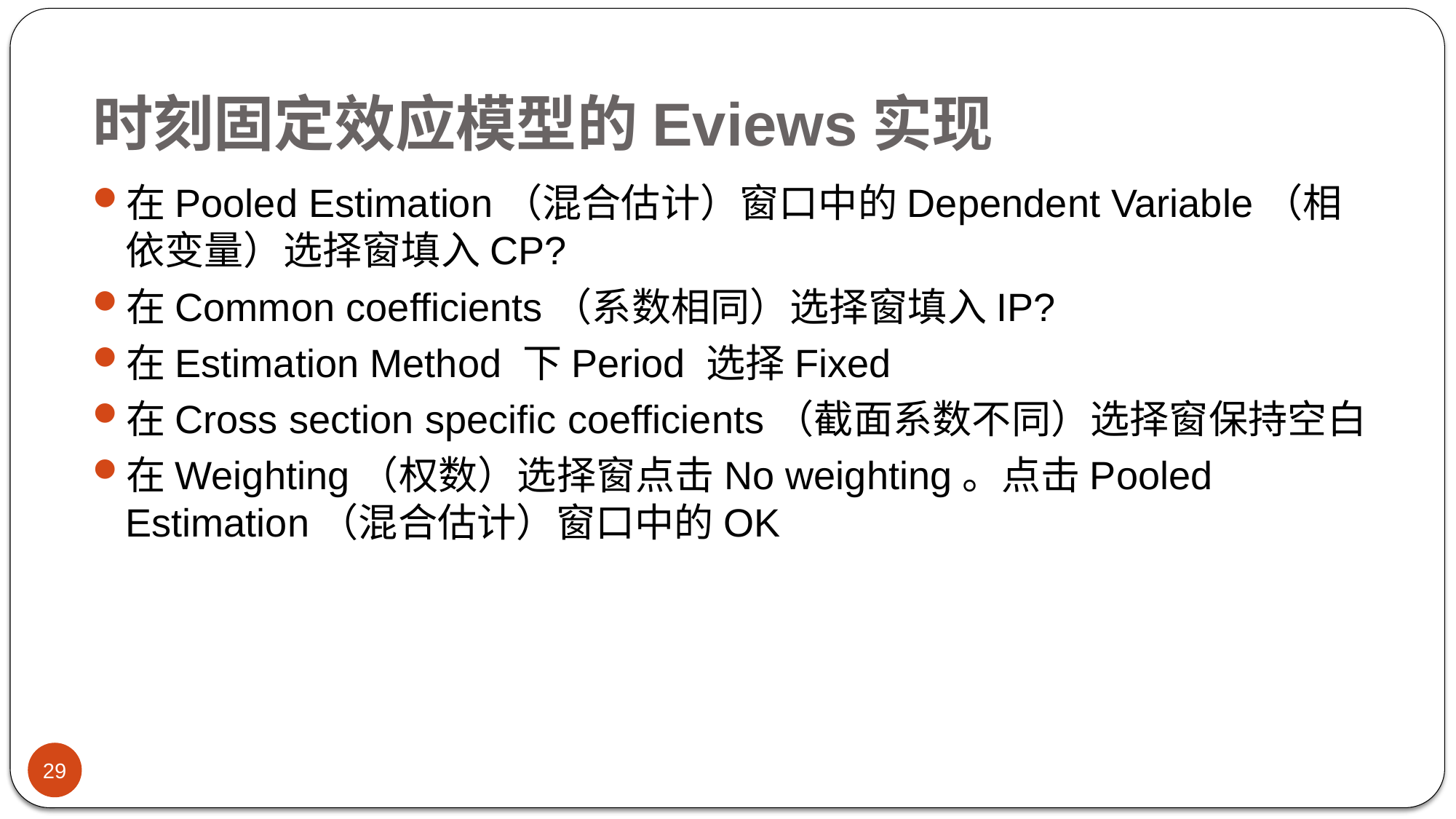

# 时刻固定效应模型的Eviews实现
在Pooled Estimation（混合估计）窗口中的Dependent Variable（相依变量）选择窗填入CP?
在Common coefficients（系数相同）选择窗填入IP?
在Estimation Method 下Period 选择Fixed
在Cross section specific coefficients（截面系数不同）选择窗保持空白
在Weighting（权数）选择窗点击No weighting。点击Pooled Estimation（混合估计）窗口中的OK
29